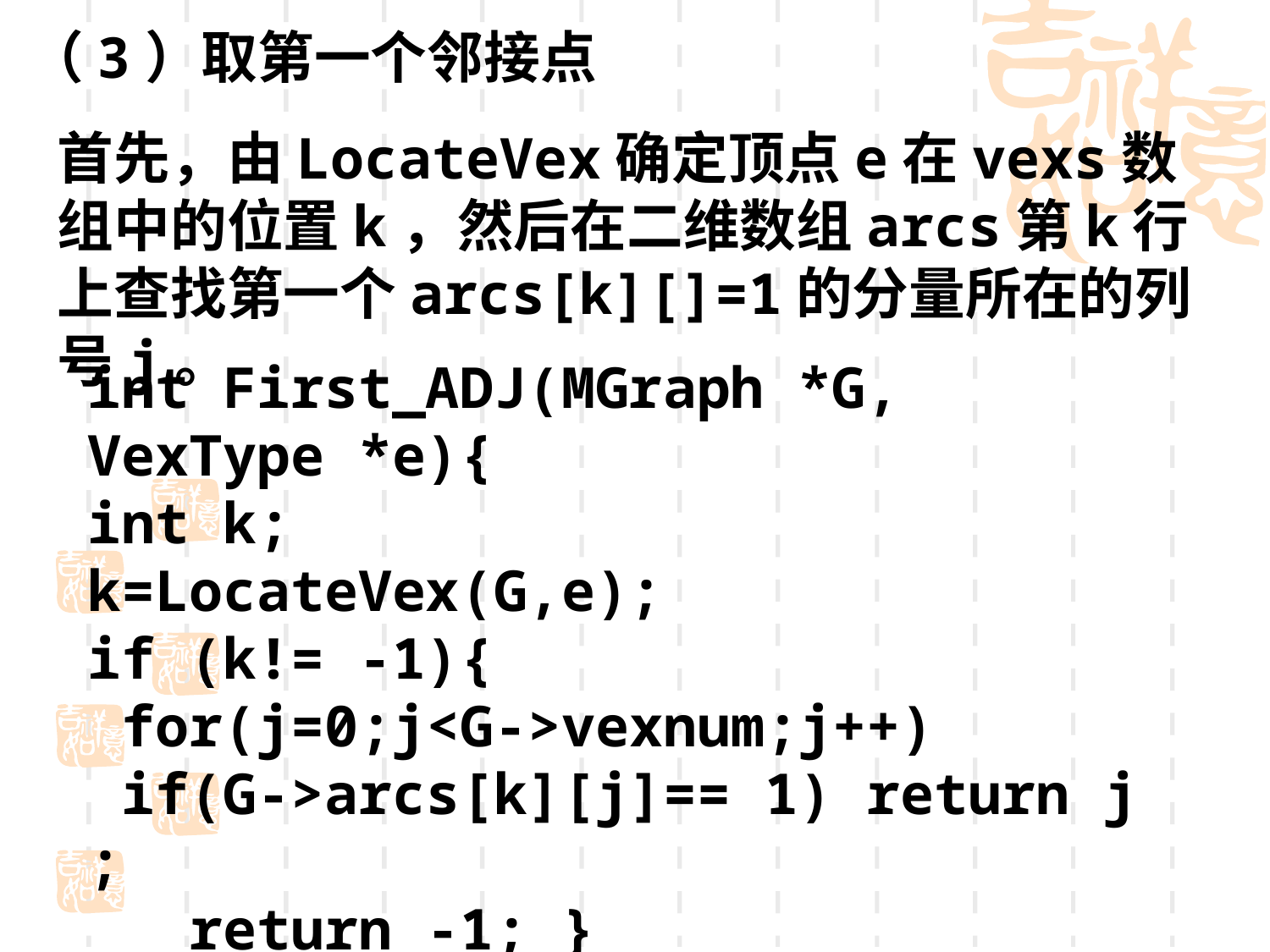

（3）取第一个邻接点
首先，由LocateVex确定顶点e在vexs数组中的位置k，然后在二维数组arcs第k行上查找第一个arcs[k][]=1的分量所在的列号j。
int First_ADJ(MGraph *G, VexType *e){
int k;
k=LocateVex(G,e);
if (k!= -1){
 for(j=0;j<G->vexnum;j++)
 if(G->arcs[k][j]== 1) return j ;
   return -1; }
}